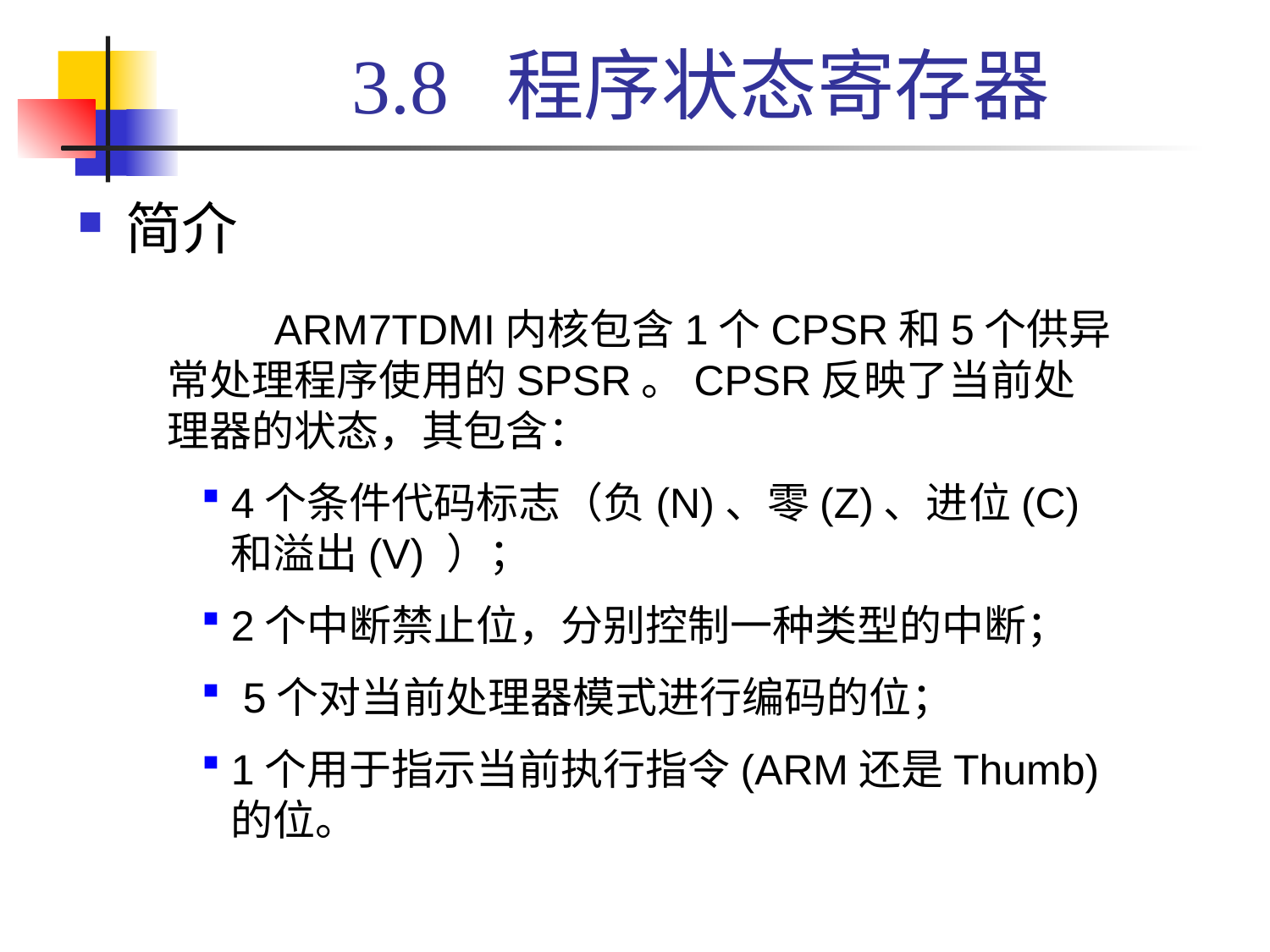

# 3.8  程序状态寄存器
简介
         ARM7TDMI内核包含1个CPSR和5个供异常处理程序使用的SPSR。CPSR反映了当前处理器的状态，其包含：
4个条件代码标志（负(N)、零(Z)、进位(C)和溢出(V) ）；
2个中断禁止位，分别控制一种类型的中断；
 5个对当前处理器模式进行编码的位；
1个用于指示当前执行指令(ARM还是Thumb)的位。